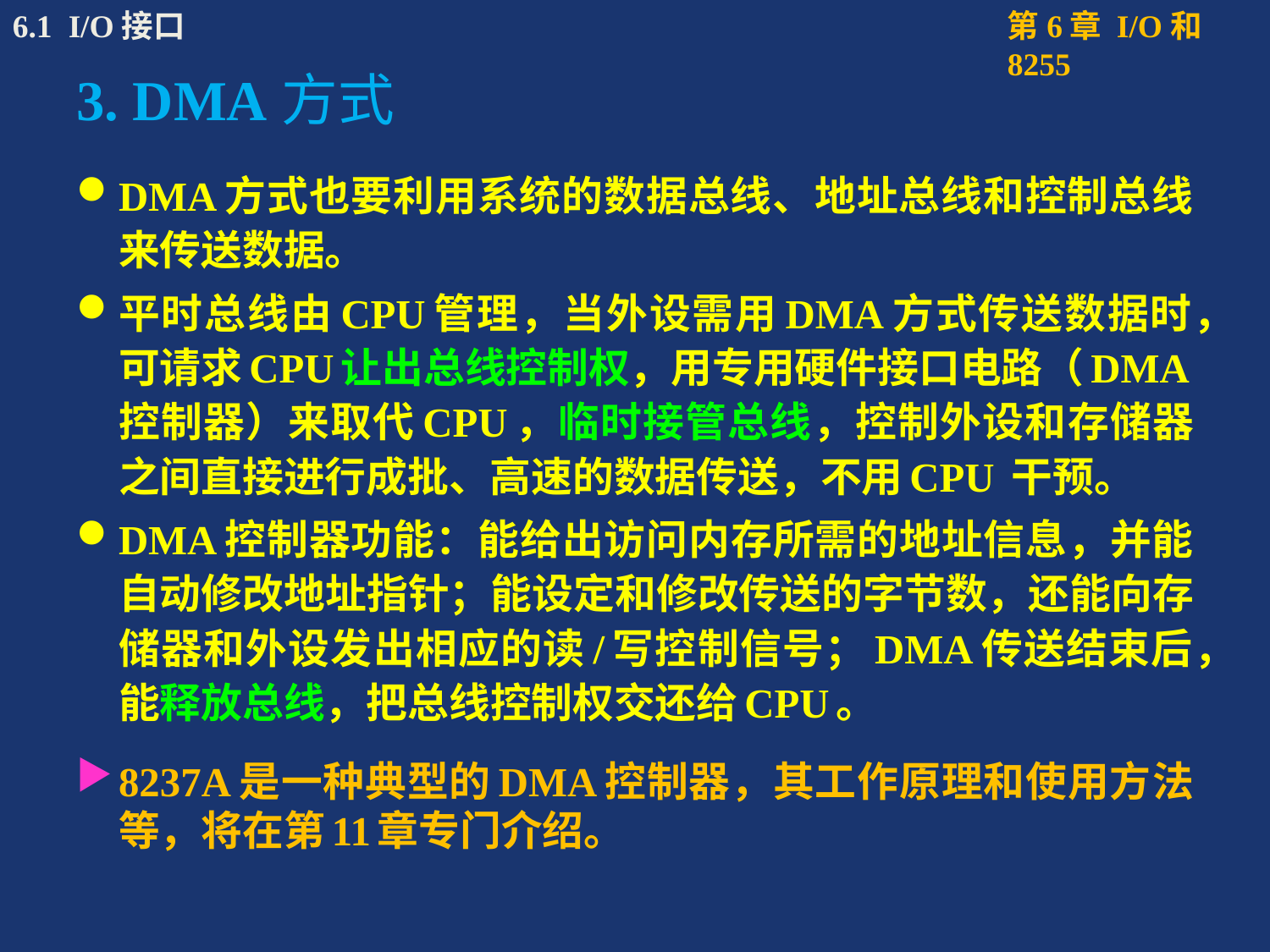

# 3. DMA方式
DMA方式也要利用系统的数据总线、地址总线和控制总线来传送数据。
平时总线由CPU管理，当外设需用DMA方式传送数据时，可请求CPU让出总线控制权，用专用硬件接口电路（DMA控制器）来取代CPU，临时接管总线，控制外设和存储器之间直接进行成批、高速的数据传送，不用CPU 干预。
DMA控制器功能：能给出访问内存所需的地址信息，并能自动修改地址指针；能设定和修改传送的字节数，还能向存储器和外设发出相应的读/写控制信号；DMA传送结束后，能释放总线，把总线控制权交还给CPU。
8237A是一种典型的DMA控制器，其工作原理和使用方法等，将在第11章专门介绍。